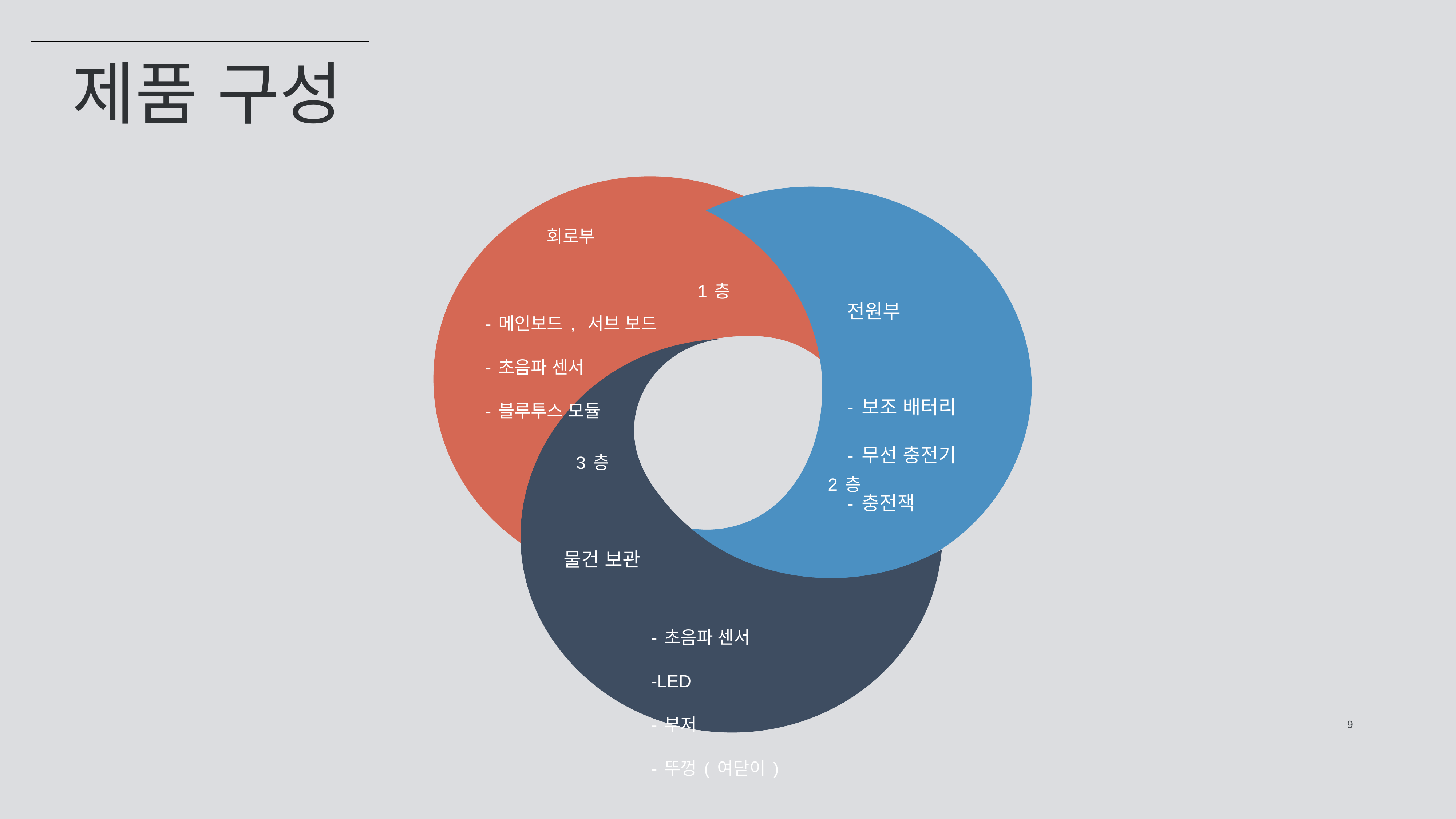

# 제품 구성

           회로부

-메인보드, 서브 보드
-초음파 센서
-블루투스 모듈

1층
전원부

-보조 배터리
-무선 충전기
-충전잭

3층
2층
물건 보관

-초음파 센서
-LED
-부저
-뚜껑(여닫이)
9